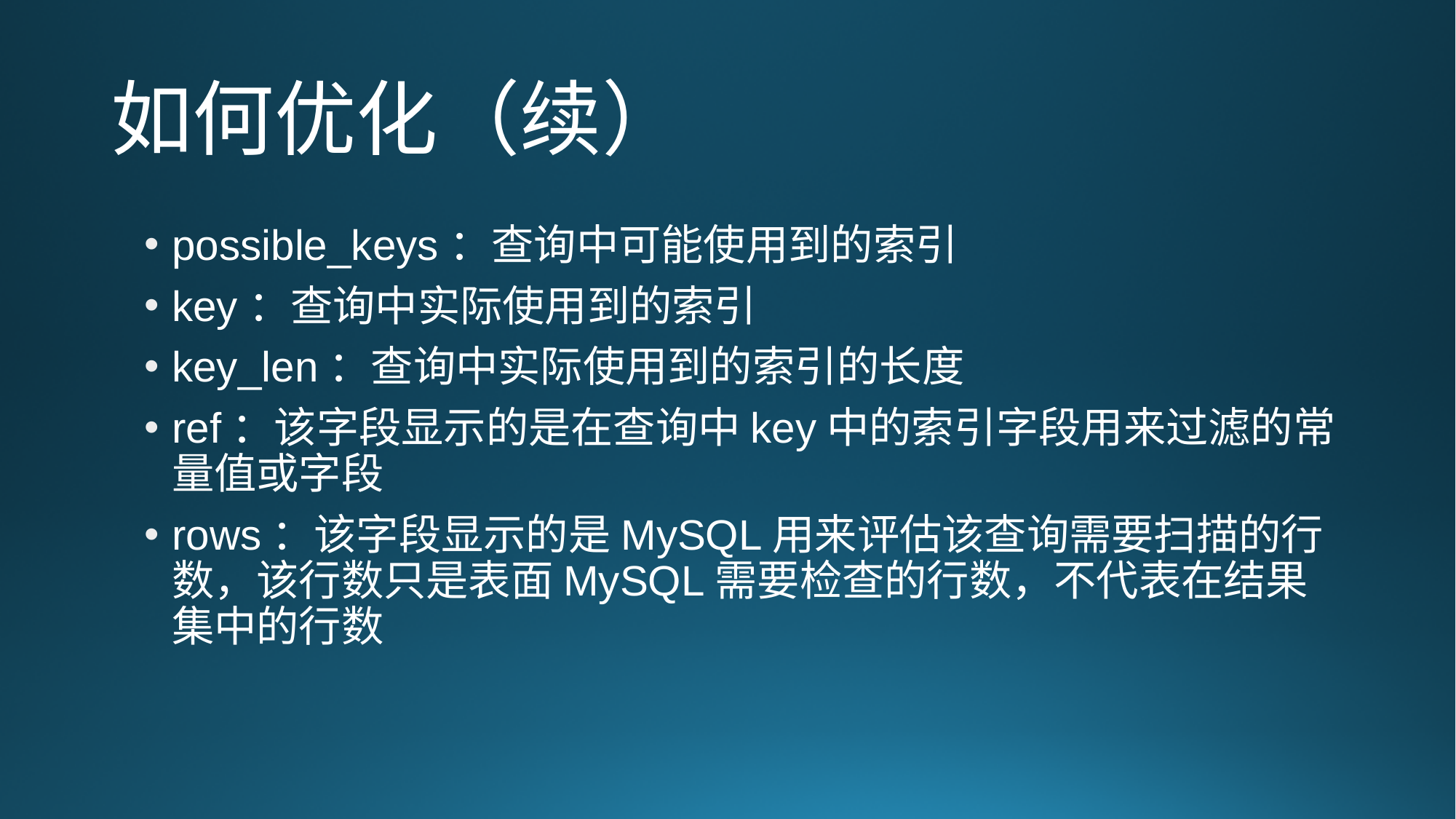

# 如何优化（续）
possible_keys：查询中可能使用到的索引
key：查询中实际使用到的索引
key_len：查询中实际使用到的索引的长度
ref：该字段显示的是在查询中key中的索引字段用来过滤的常量值或字段
rows：该字段显示的是MySQL用来评估该查询需要扫描的行数，该行数只是表面MySQL需要检查的行数，不代表在结果集中的行数